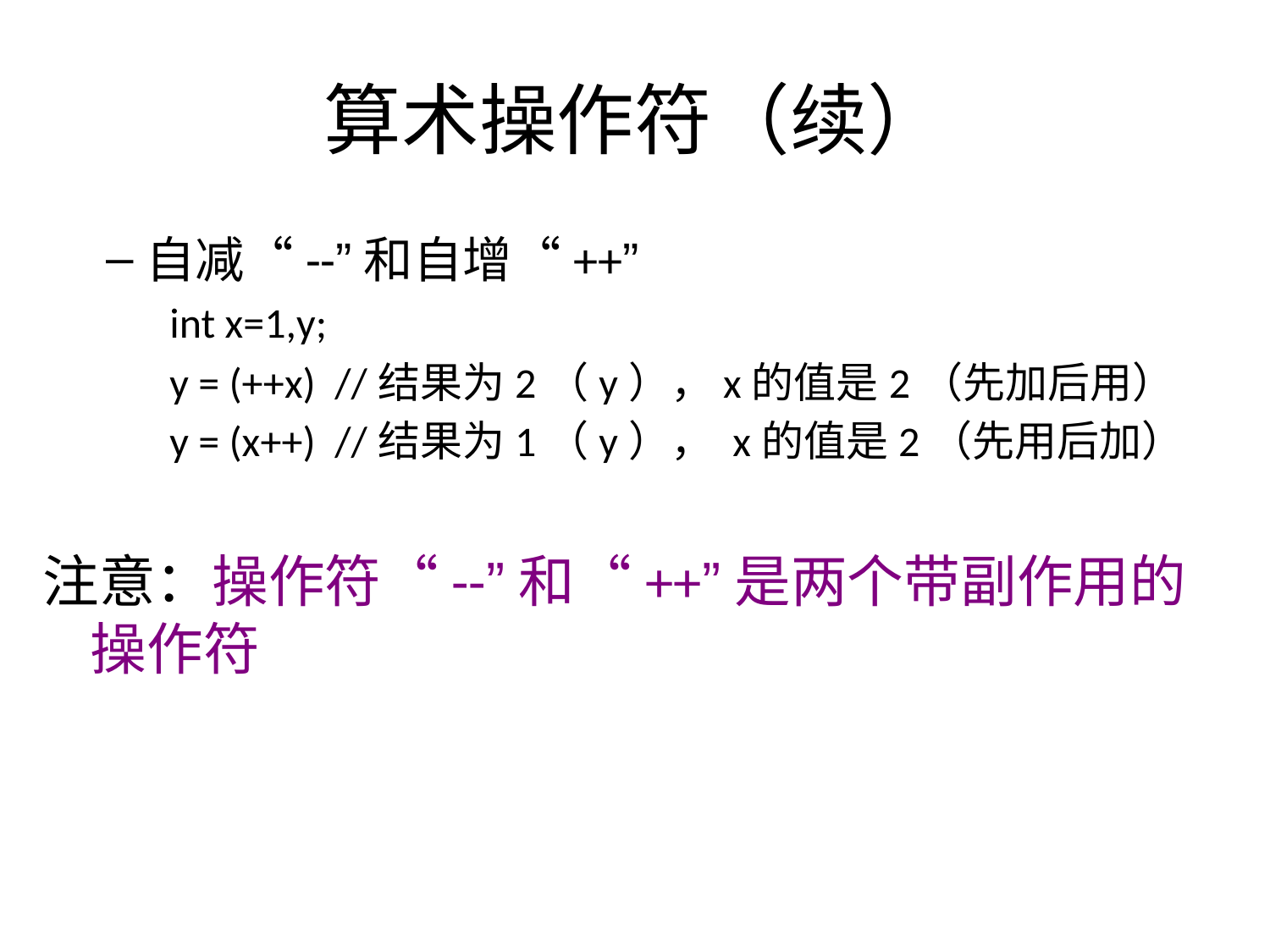

# 算术操作符（续）
自减“--”和自增“++”
int x=1,y;
y = (++x)  //结果为2（y），x的值是2（先加后用）
y = (x++)  //结果为1（y）， x的值是2（先用后加）

注意：操作符“--”和“++”是两个带副作用的操作符